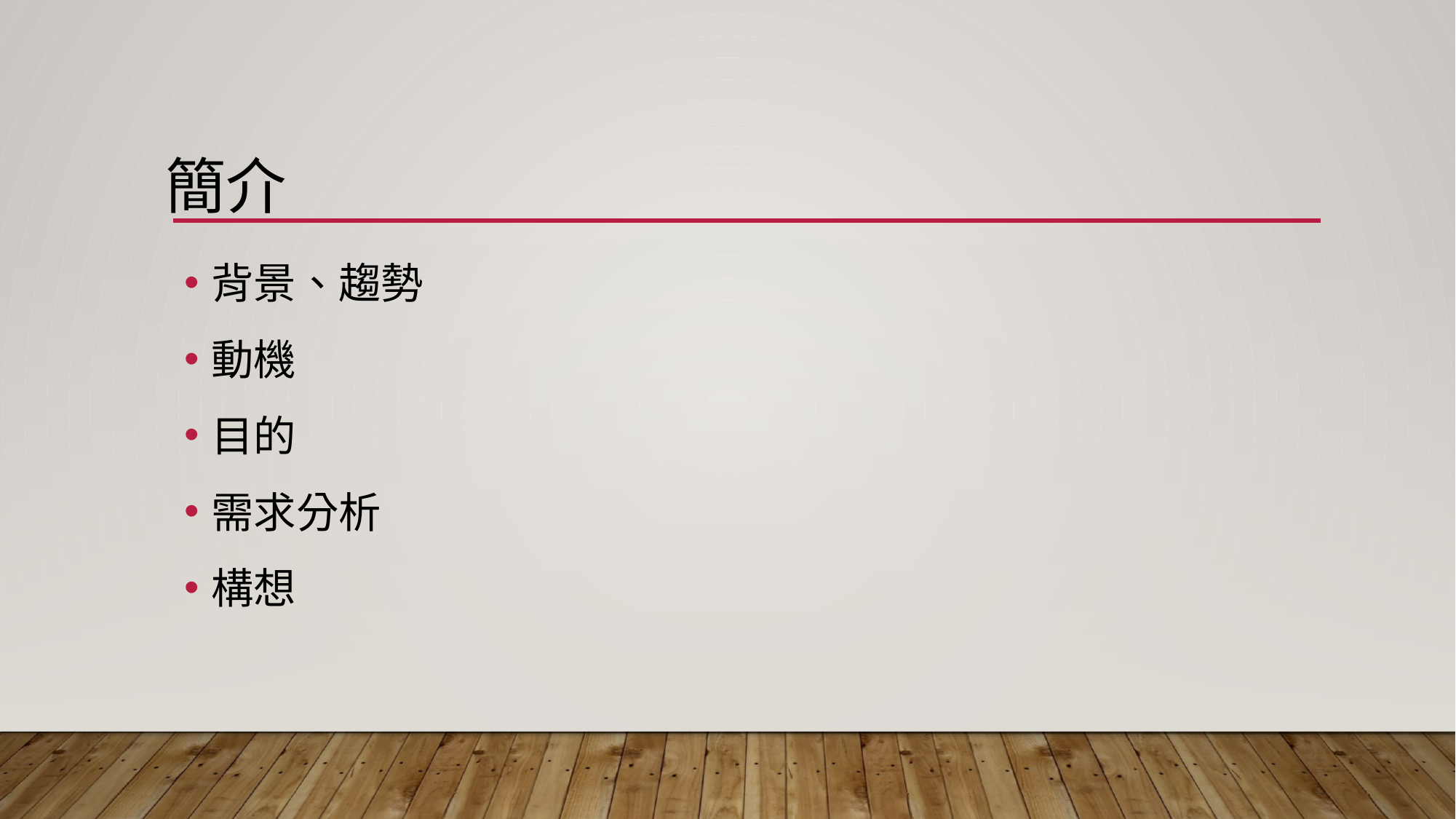

# 簡介
背景、趨勢
動機
目的
需求分析
構想